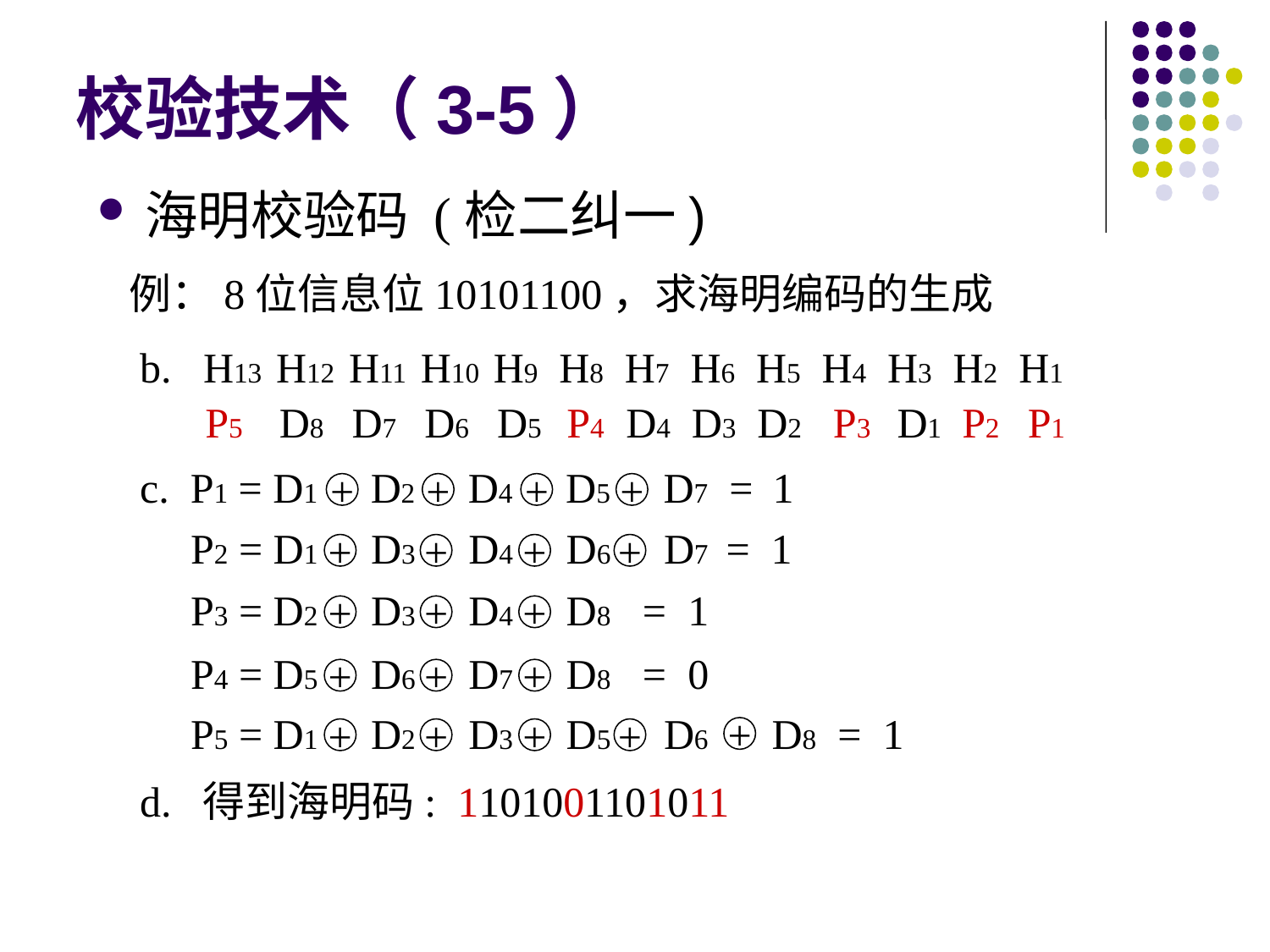

# 校验技术（3-5）
海明校验码 (检二纠一)

例：8位信息位10101100，求海明编码的生成
H13  H12  H11  H10  H9   H8   H7   H6   H5   H4   H3   H2   H1
P5                                  P4                        P3           P2    P1
       D8    D7    D6    D5          D4   D3   D2          D1
c.  P1 = D1     D2     D4     D5     D7  =  1
+
+
+
+
     P2 = D1     D3     D4     D6     D7  =  1
+
+
+
+
     P3 = D2     D3     D4     D8   =  1
+
+
+
     P4 = D5     D6     D7     D8   =  0
+
+
+
     P5 = D1     D2     D3     D5     D6      D8  =  1
+
+
+
+
+
d.  得到海明码:  1101001101011

70